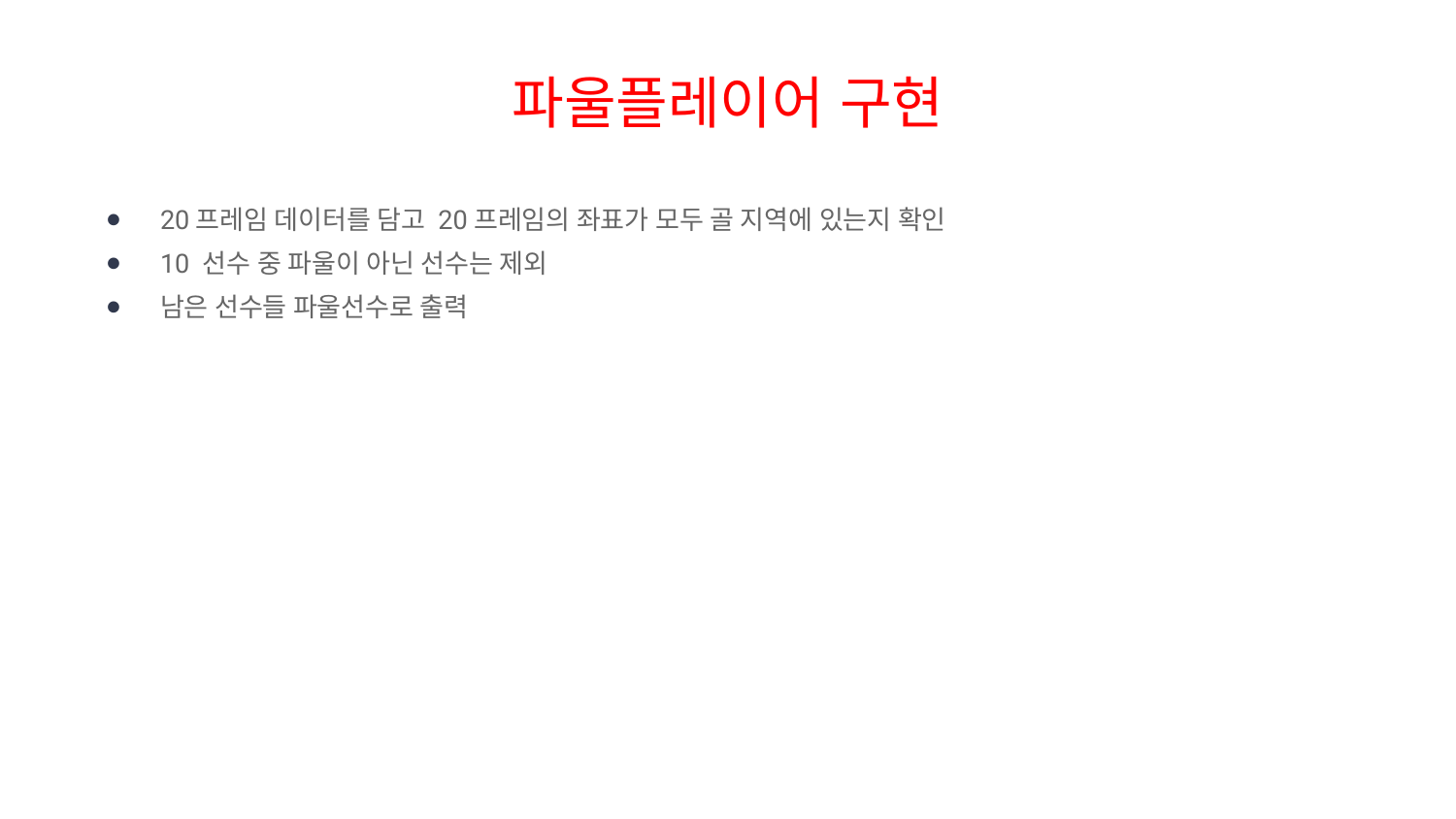

# 파울플레이어 구현
20프레임 데이터를 담고 20프레임의 좌표가 모두 골 지역에 있는지 확인
10 선수 중 파울이 아닌 선수는 제외
남은 선수들 파울선수로 출력